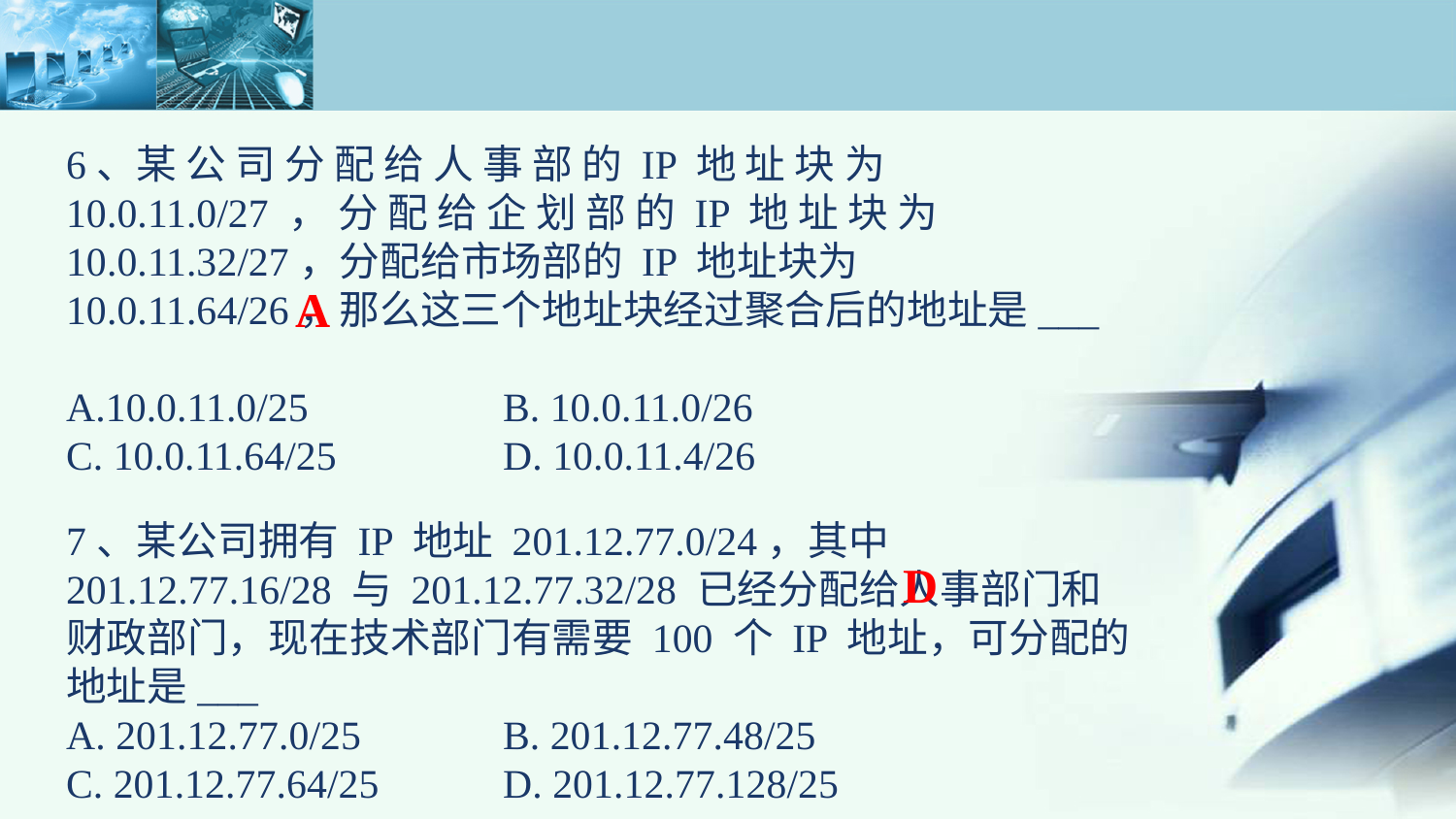

6、某 公 司 分 配 给 人 事 部 的 IP 地 址 块 为 10.0.11.0/27 ， 分 配 给 企 划 部 的 IP 地 址 块 为10.0.11.32/27，分配给市场部的 IP 地址块为 10.0.11.64/26，那么这三个地址块经过聚合后的地址是___
A.10.0.11.0/25 		B. 10.0.11.0/26
C. 10.0.11.64/25 		D. 10.0.11.4/26
7、某公司拥有 IP 地址 201.12.77.0/24，其中 201.12.77.16/28 与 201.12.77.32/28 已经分配给人事部门和财政部门，现在技术部门有需要 100 个 IP 地址，可分配的地址是___
A. 201.12.77.0/25 	B. 201.12.77.48/25
C. 201.12.77.64/25 	D. 201.12.77.128/25
A
D